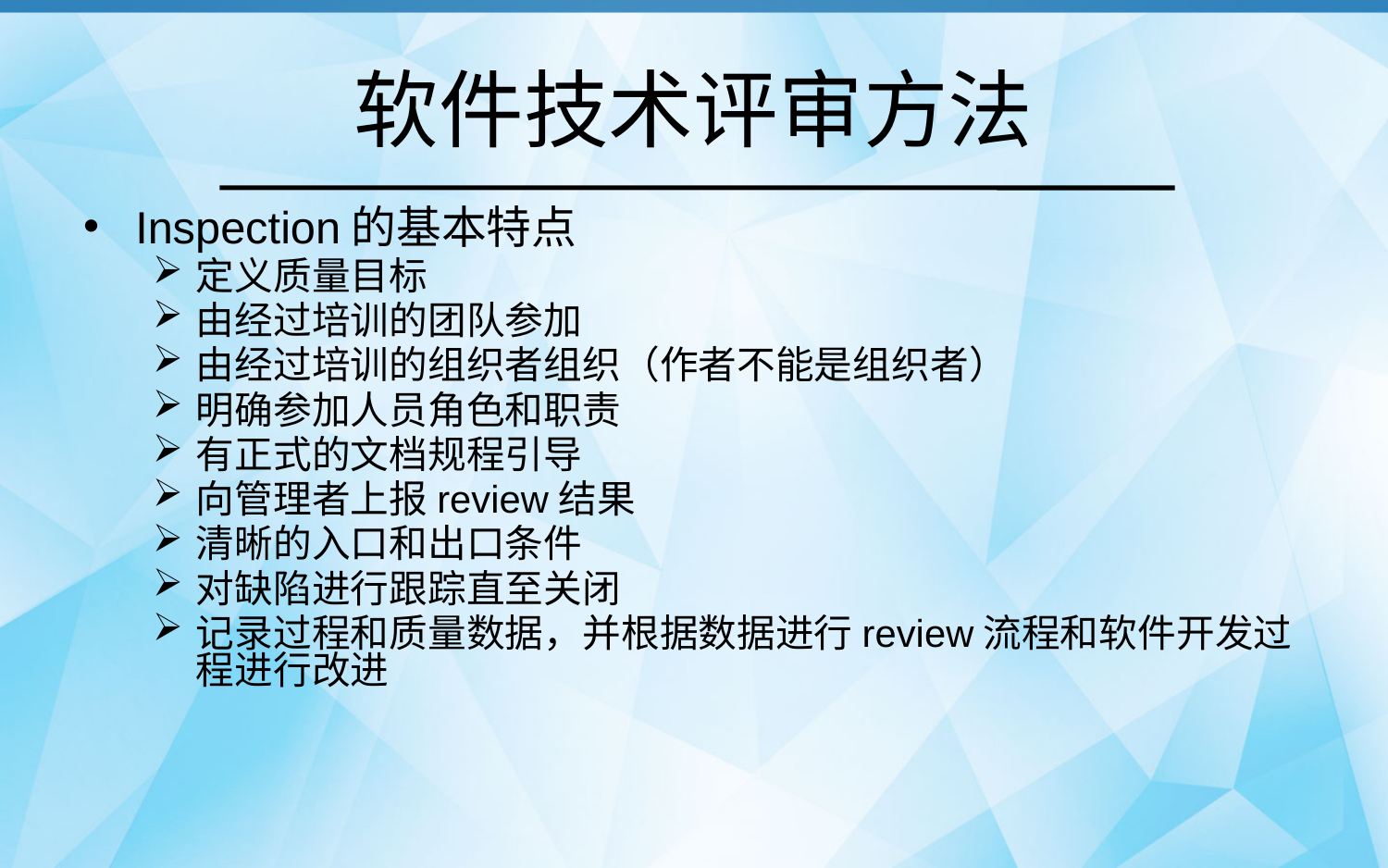

# 软件技术评审方法

Inspection的基本特点
定义质量目标
由经过培训的团队参加
由经过培训的组织者组织（作者不能是组织者）
明确参加人员角色和职责
有正式的文档规程引导
向管理者上报review结果
清晰的入口和出口条件
对缺陷进行跟踪直至关闭
记录过程和质量数据，并根据数据进行review流程和软件开发过程进行改进